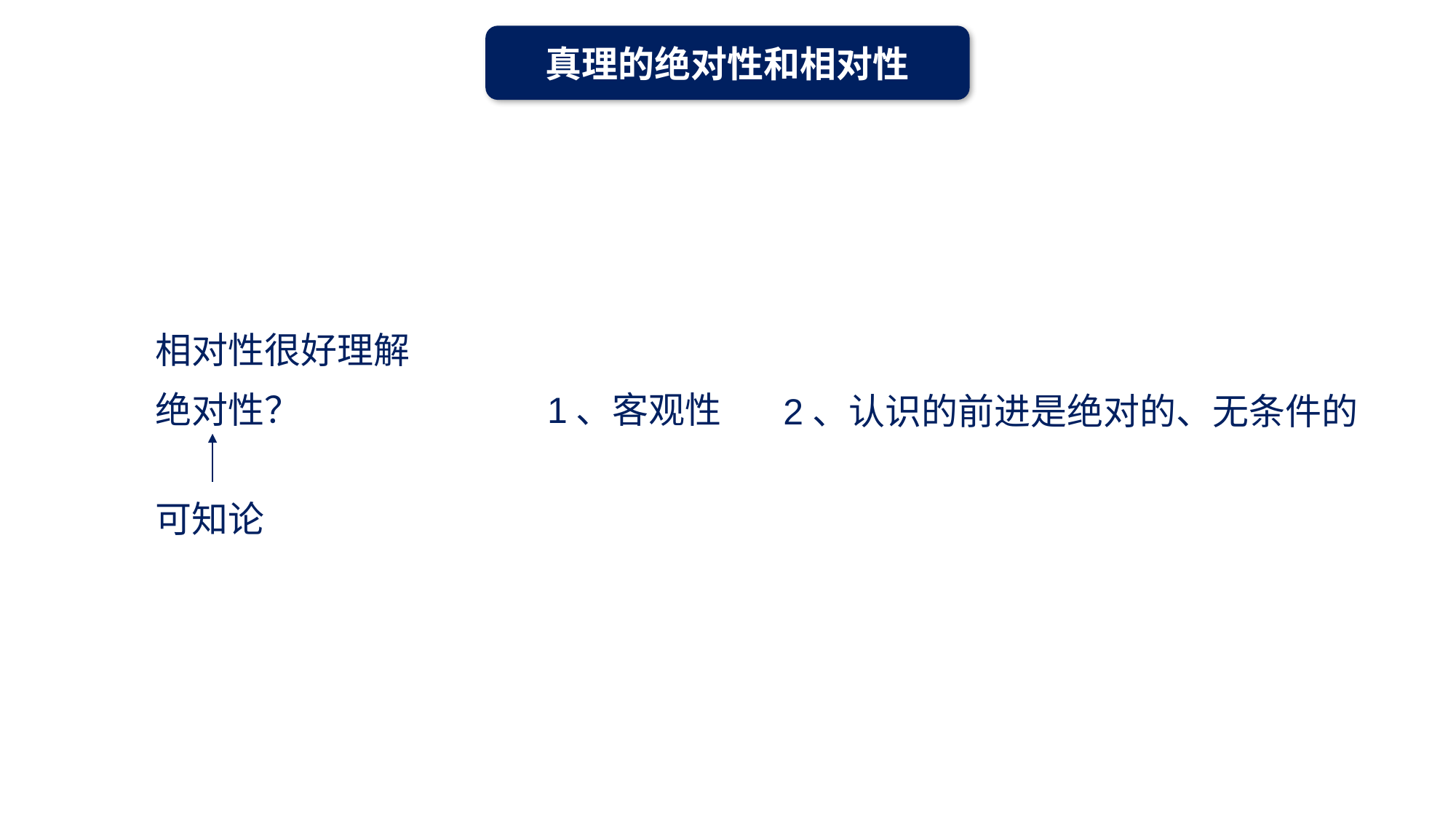

真理的绝对性和相对性
相对性很好理解
绝对性？
1、客观性
2、认识的前进是绝对的、无条件的
可知论